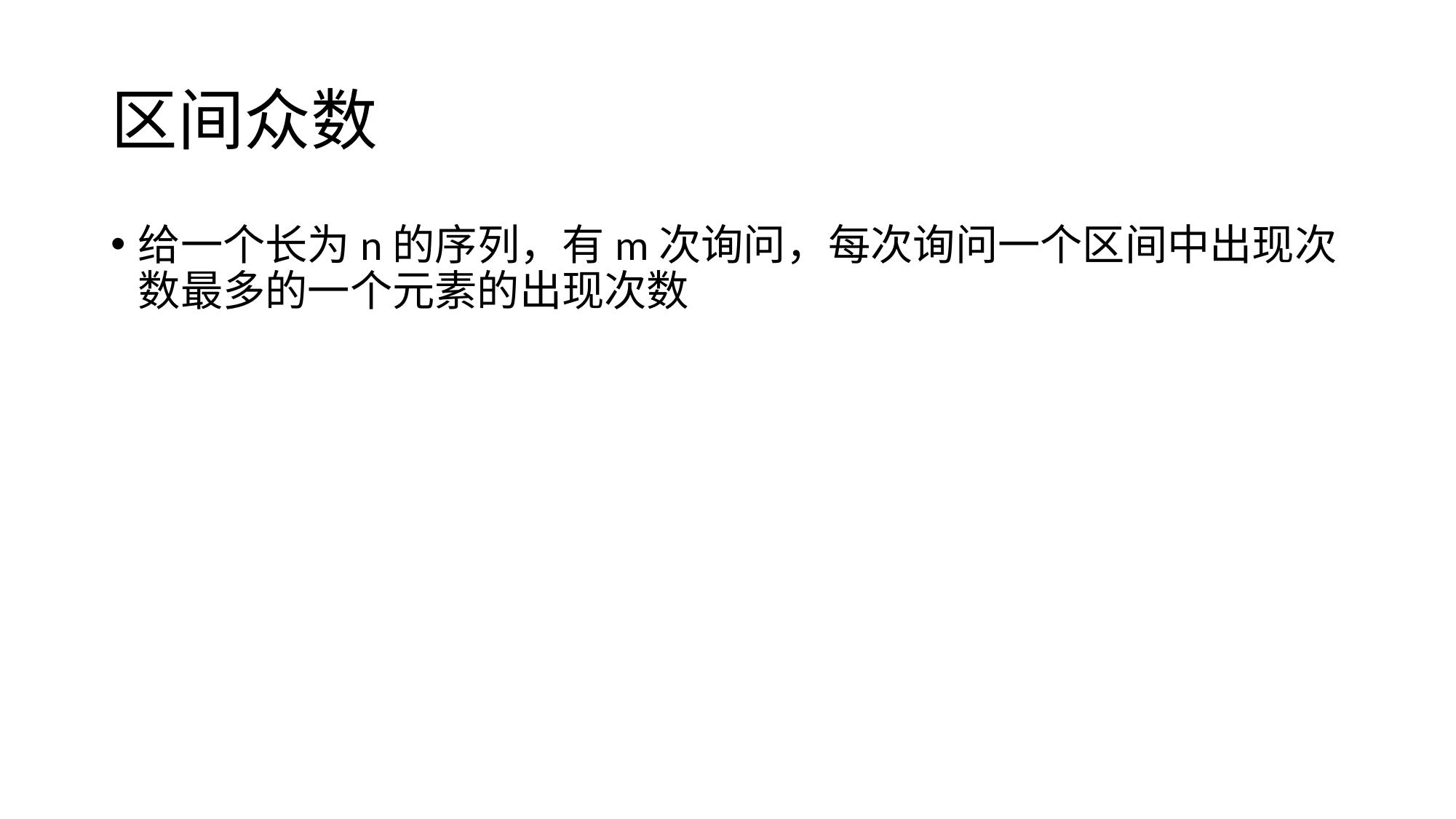

# 区间众数
给一个长为n的序列，有m次询问，每次询问一个区间中出现次数最多的一个元素的出现次数